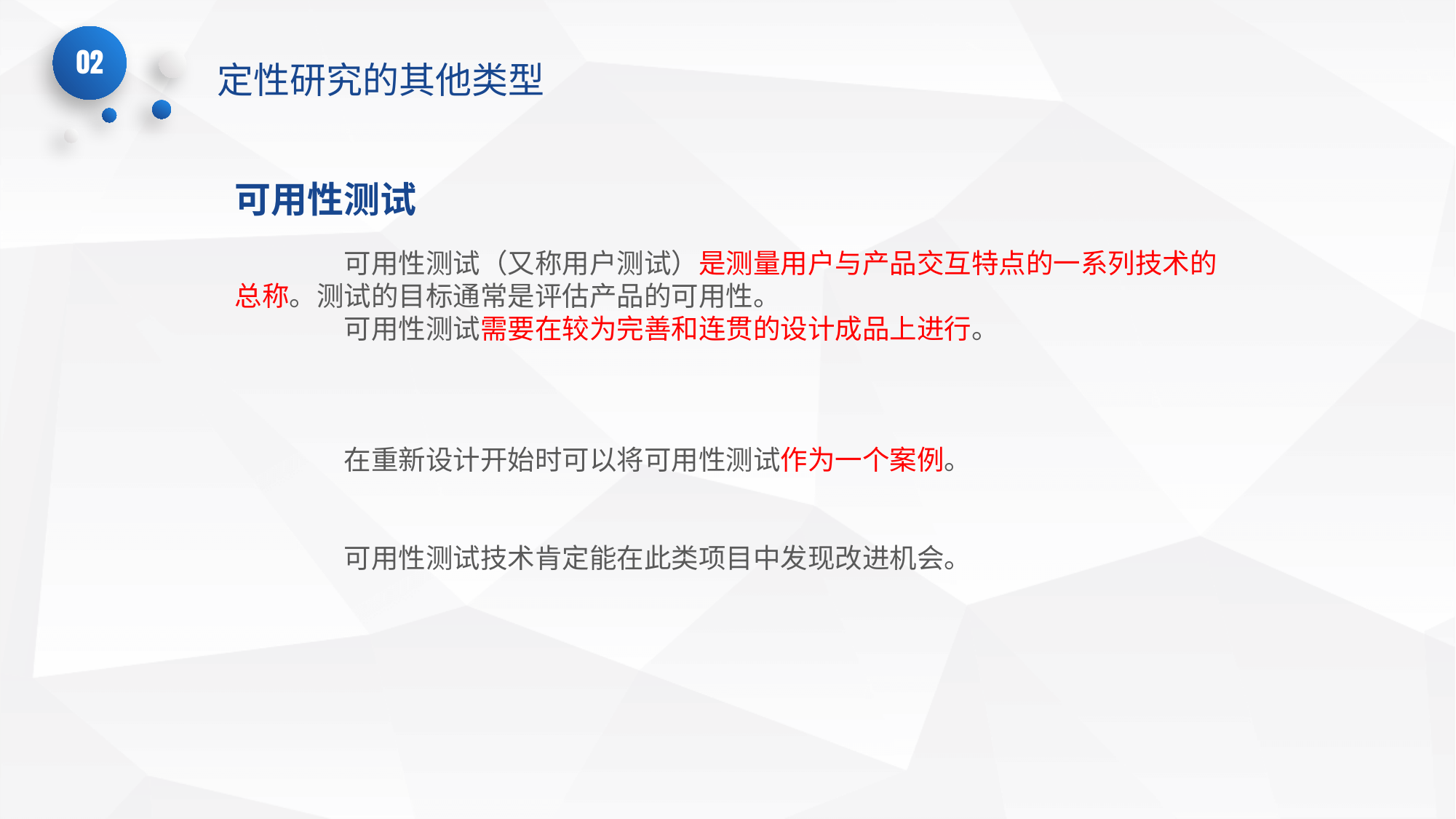

02

定性研究的其他类型

可用性测试
	可用性测试（又称用户测试）是测量用户与产品交互特点的一系列技术的总称。测试的目标通常是评估产品的可用性。
	可用性测试需要在较为完善和连贯的设计成品上进行。

	在重新设计开始时可以将可用性测试作为一个案例。

	可用性测试技术肯定能在此类项目中发现改进机会。